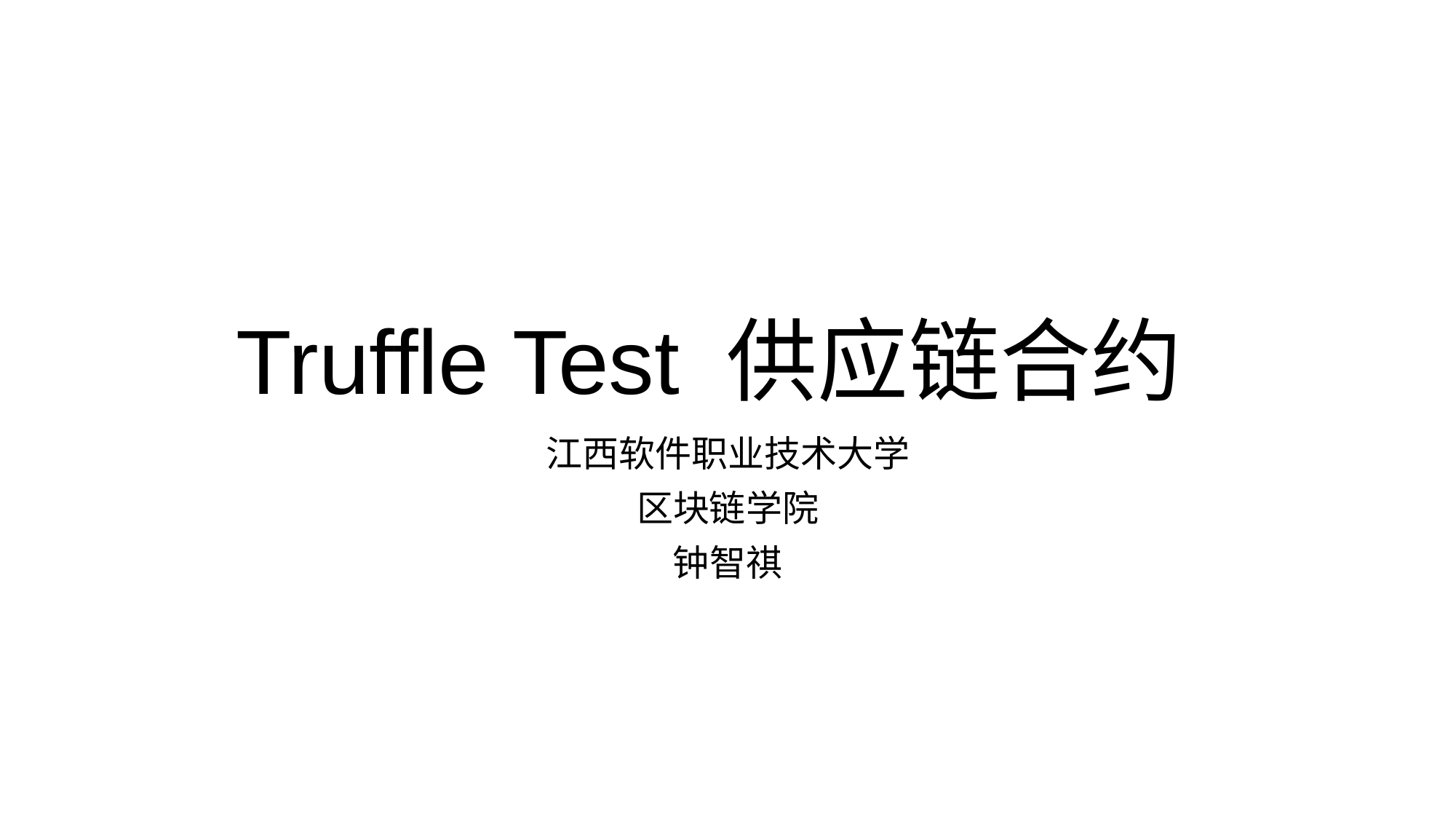

# Truffle Test 供应链合约
江西软件职业技术大学
区块链学院
钟智祺